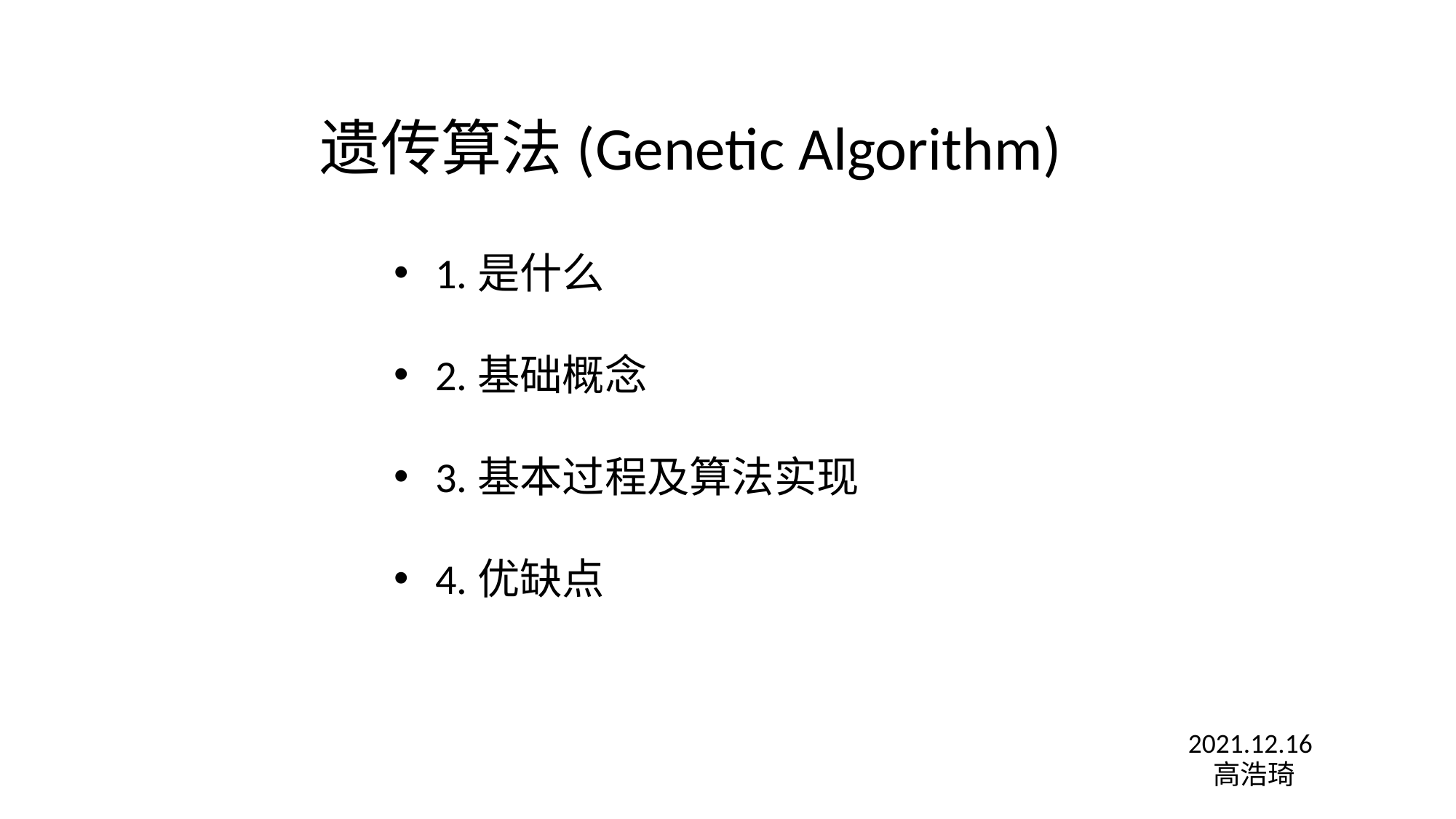

遗传算法(Genetic Algorithm)
1.是什么

2.基础概念

3.基本过程及算法实现

4.优缺点

2021.12.16
高浩琦